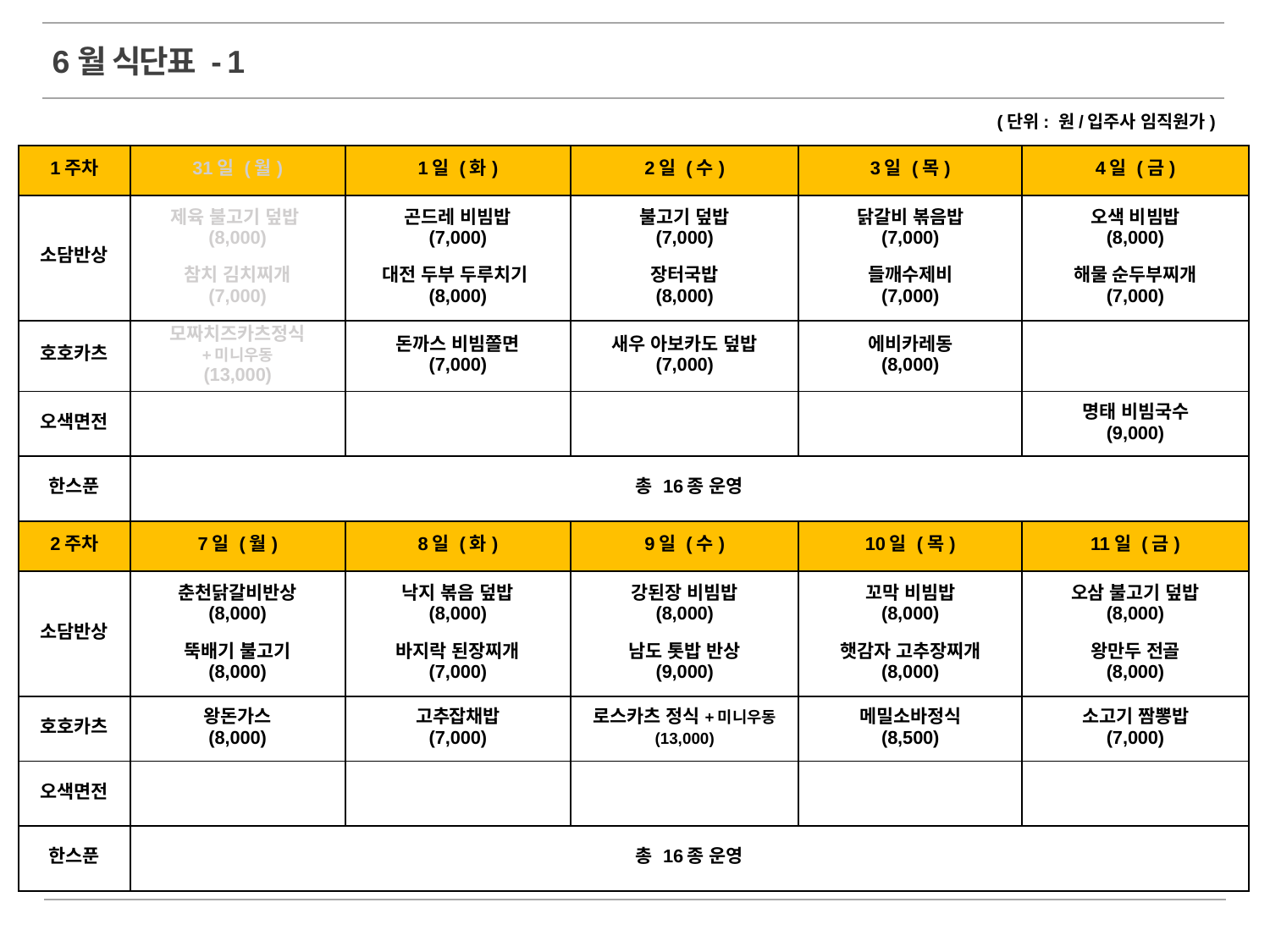

6월 식단표 - 1
(단위: 원/입주사 임직원가)
| 1주차 | 31일 (월) | 1일 (화) | 2일 (수) | 3일 (목) | 4일 (금) |
| --- | --- | --- | --- | --- | --- |
| 소담반상 | 제육 불고기 덮밥(8,000) 참치 김치찌개 (7,000) | 곤드레 비빔밥 (7,000) 대전 두부 두루치기(8,000) | 불고기 덮밥 (7,000) 장터국밥 (8,000) | 닭갈비 볶음밥 (7,000) 들깨수제비 (7,000) | 오색 비빔밥 (8,000) 해물 순두부찌개 (7,000) |
| 호호카츠 | 모짜치즈카츠정식 +미니우동 (13,000) | 돈까스 비빔쫄면 (7,000) | 새우 아보카도 덮밥 (7,000) | 에비카레동 (8,000) |  |
| 오색면전 |  |  |  |  | 명태 비빔국수 (9,000) |
| 한스푼 | 총 16종 운영 |  |  |  |  |
| 2주차 | 7일 (월) | 8일 (화) | 9일 (수) | 10일 (목) | 11일 (금) |
| 소담반상 | 춘천닭갈비반상 (8,000) 뚝배기 불고기 (8,000) | 낙지 볶음 덮밥 (8,000) 바지락 된장찌개 (7,000) | 강된장 비빔밥 (8,000) 남도 톳밥 반상 (9,000) | 꼬막 비빔밥 (8,000) 햇감자 고추장찌개 (8,000) | 오삼 불고기 덮밥 (8,000) 왕만두 전골 (8,000) |
| 호호카츠 | 왕돈가스 (8,000) | 고추잡채밥 (7,000) | 로스카츠 정식+미니우동 (13,000) | 메밀소바정식 (8,500) | 소고기 짬뽕밥 (7,000) |
| 오색면전 |  |  |  |  |  |
| 한스푼 | 총 16종 운영 |  |  |  |  |